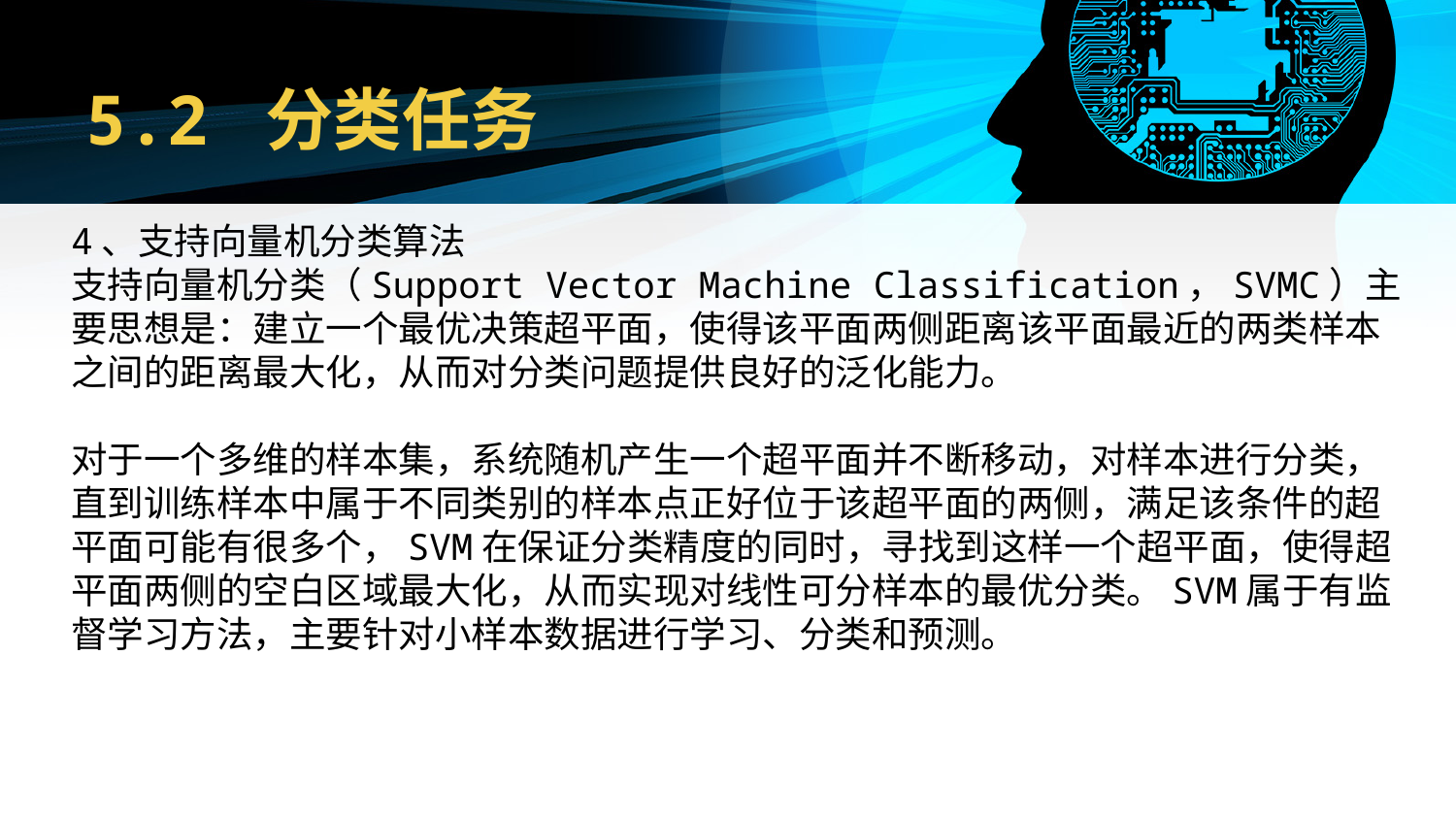

# 5.2 分类任务
4、支持向量机分类算法
支持向量机分类（Support Vector Machine Classification，SVMC）主要思想是：建立一个最优决策超平面，使得该平面两侧距离该平面最近的两类样本之间的距离最大化，从而对分类问题提供良好的泛化能力。

对于一个多维的样本集，系统随机产生一个超平面并不断移动，对样本进行分类，直到训练样本中属于不同类别的样本点正好位于该超平面的两侧，满足该条件的超平面可能有很多个，SVM在保证分类精度的同时，寻找到这样一个超平面，使得超平面两侧的空白区域最大化，从而实现对线性可分样本的最优分类。SVM属于有监督学习方法，主要针对小样本数据进行学习、分类和预测。